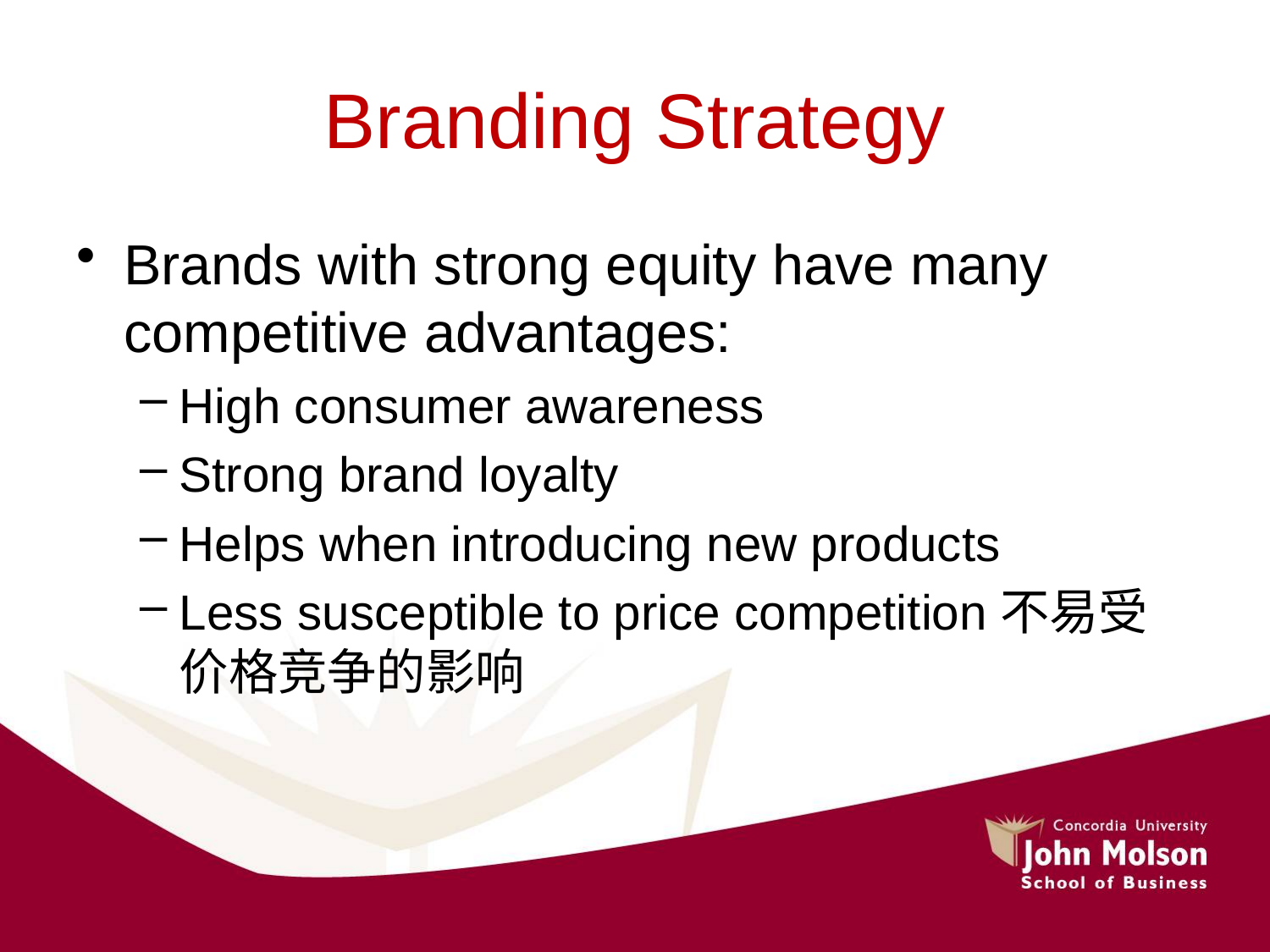

# Branding Strategy
Brands with strong equity have many competitive advantages:
High consumer awareness
Strong brand loyalty
Helps when introducing new products
Less susceptible to price competition不易受价格竞争的影响